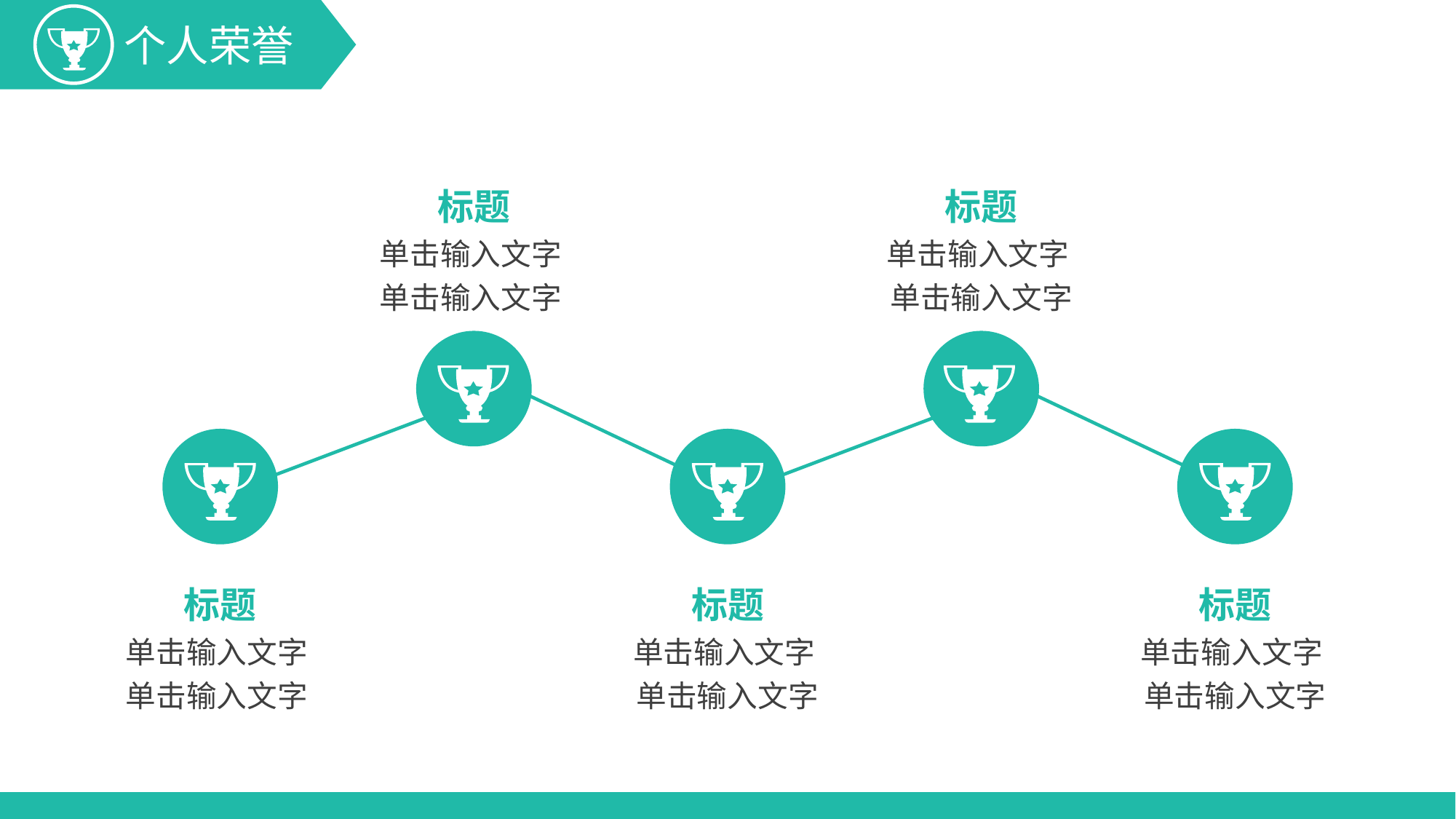

标题
单击输入文字
单击输入文字
标题
单击输入文字
单击输入文字

标题
单击输入文字
单击输入文字
标题
单击输入文字
单击输入文字
标题
单击输入文字
单击输入文字